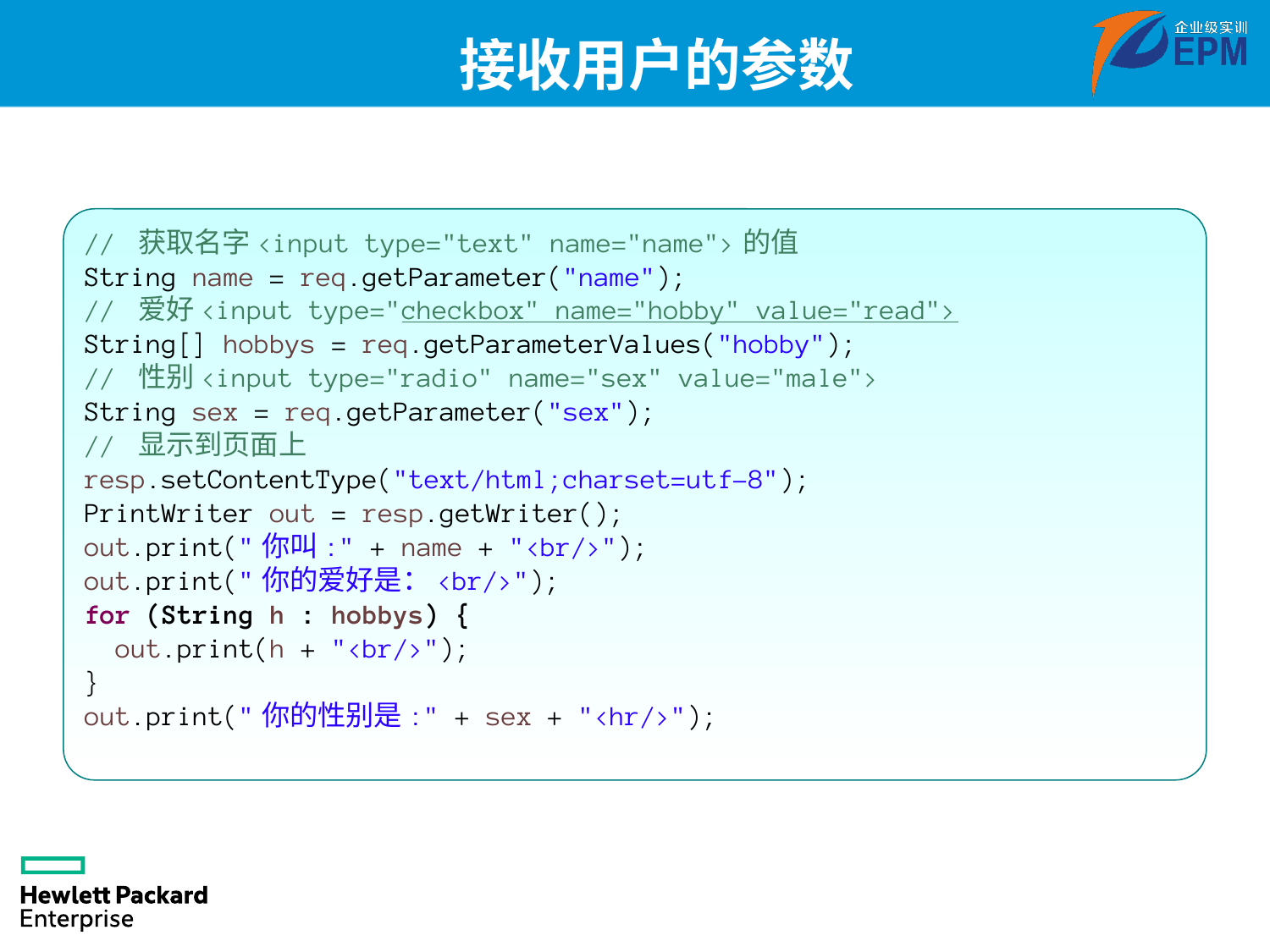

# 接收用户的参数
// 获取名字<input type="text" name="name">的值
String name = req.getParameter("name");
// 爱好<input type="checkbox" name="hobby" value="read">
String[] hobbys = req.getParameterValues("hobby");
// 性别<input type="radio" name="sex" value="male">
String sex = req.getParameter("sex");
// 显示到页面上
resp.setContentType("text/html;charset=utf-8");
PrintWriter out = resp.getWriter();
out.print("你叫:" + name + "<br/>");
out.print("你的爱好是：<br/>");
for (String h : hobbys) {
  out.print(h + "<br/>");
}
out.print("你的性别是:" + sex + "<hr/>");